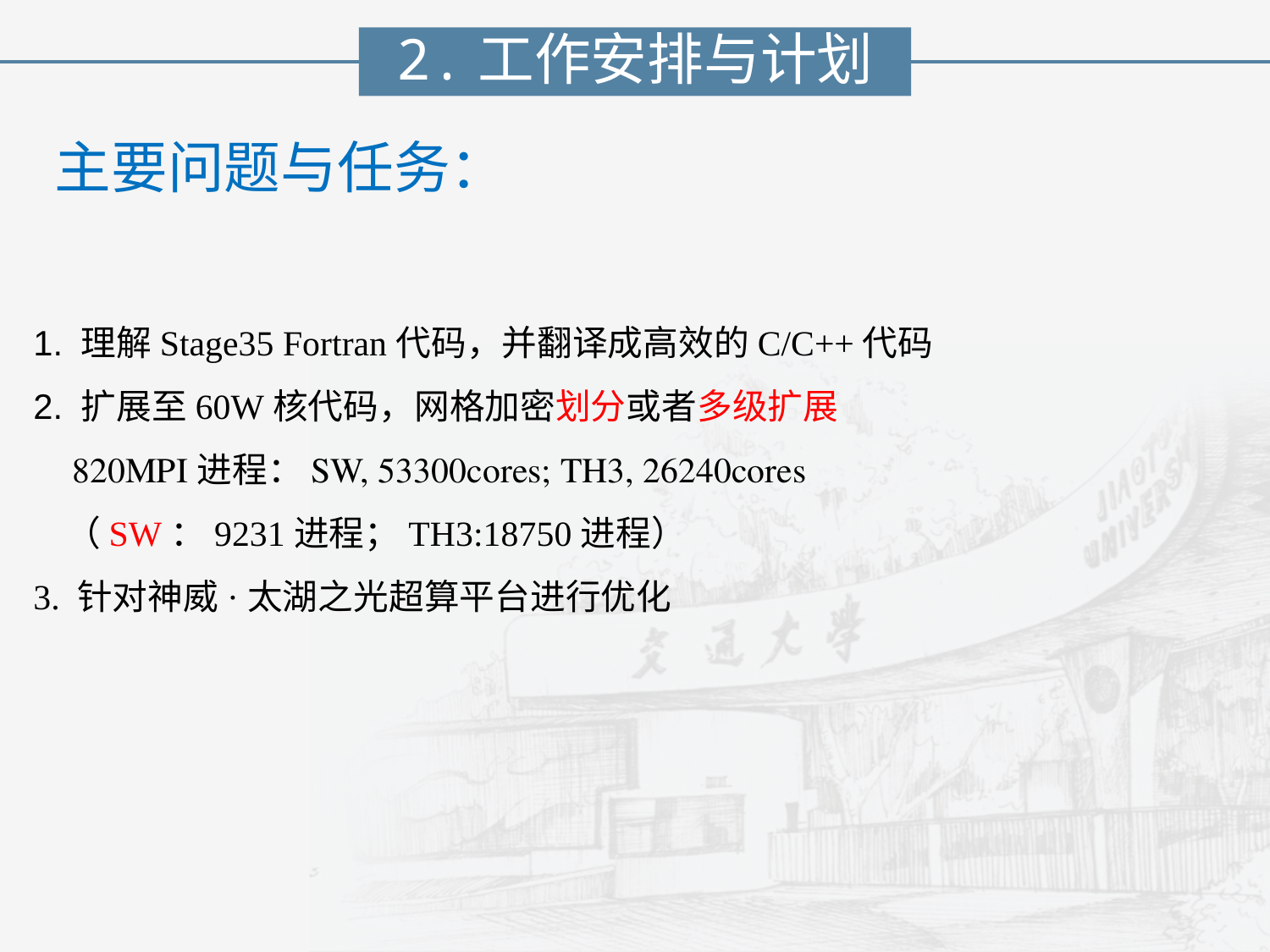

2.工作安排与计划
主要问题与任务：
理解Stage35 Fortran代码，并翻译成高效的C/C++代码
扩展至60W核代码，网格加密划分或者多级扩展
    820MPI进程：SW, 53300cores; TH3, 26240cores
   （SW：9231进程；TH3:18750进程）
3. 针对神威·太湖之光超算平台进行优化